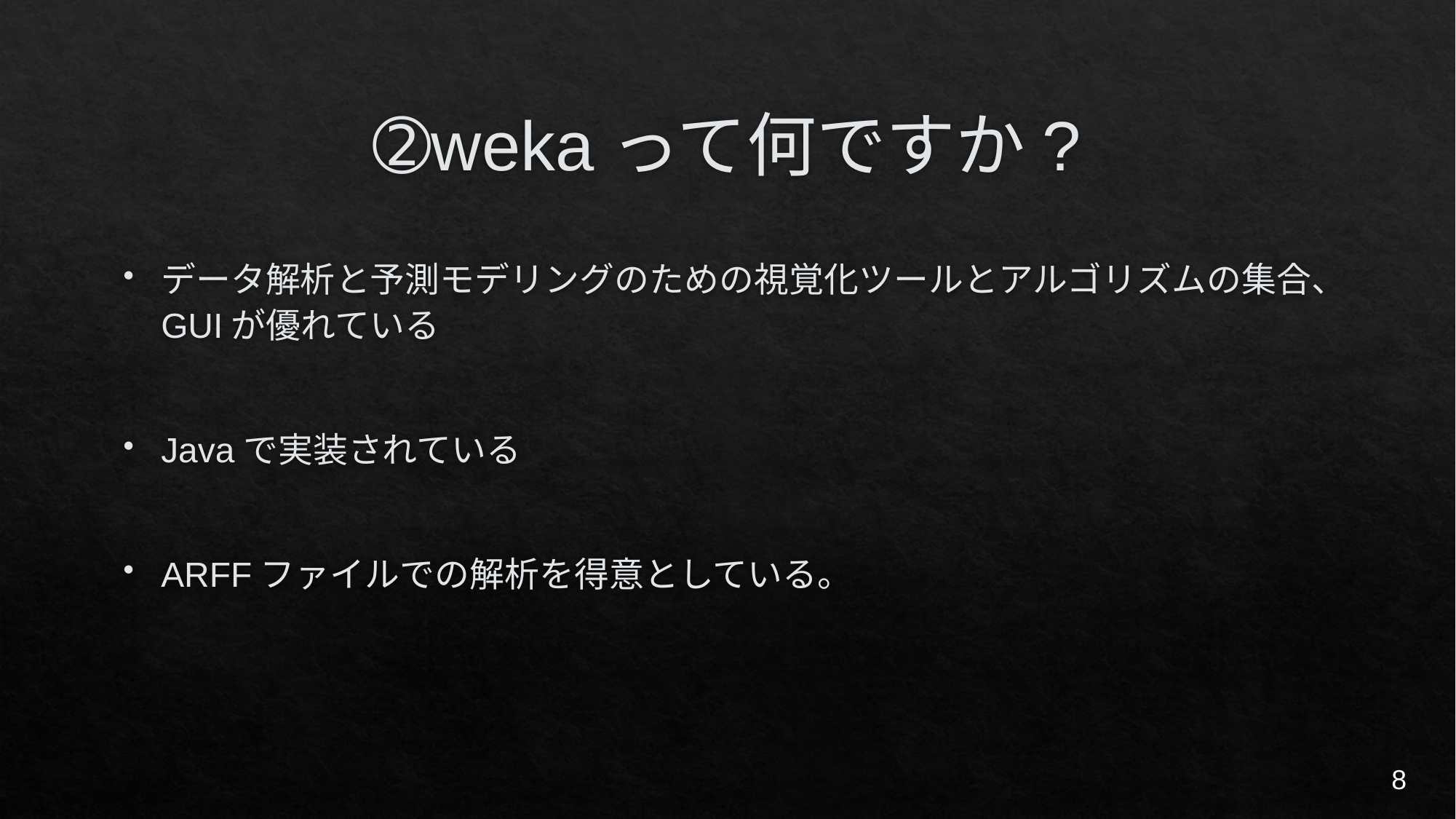

# ➁wekaって何ですか?
データ解析と予測モデリングのための視覚化ツールとアルゴリズムの集合、GUIが優れている

Javaで実装されている

ARFFファイルでの解析を得意としている。

8